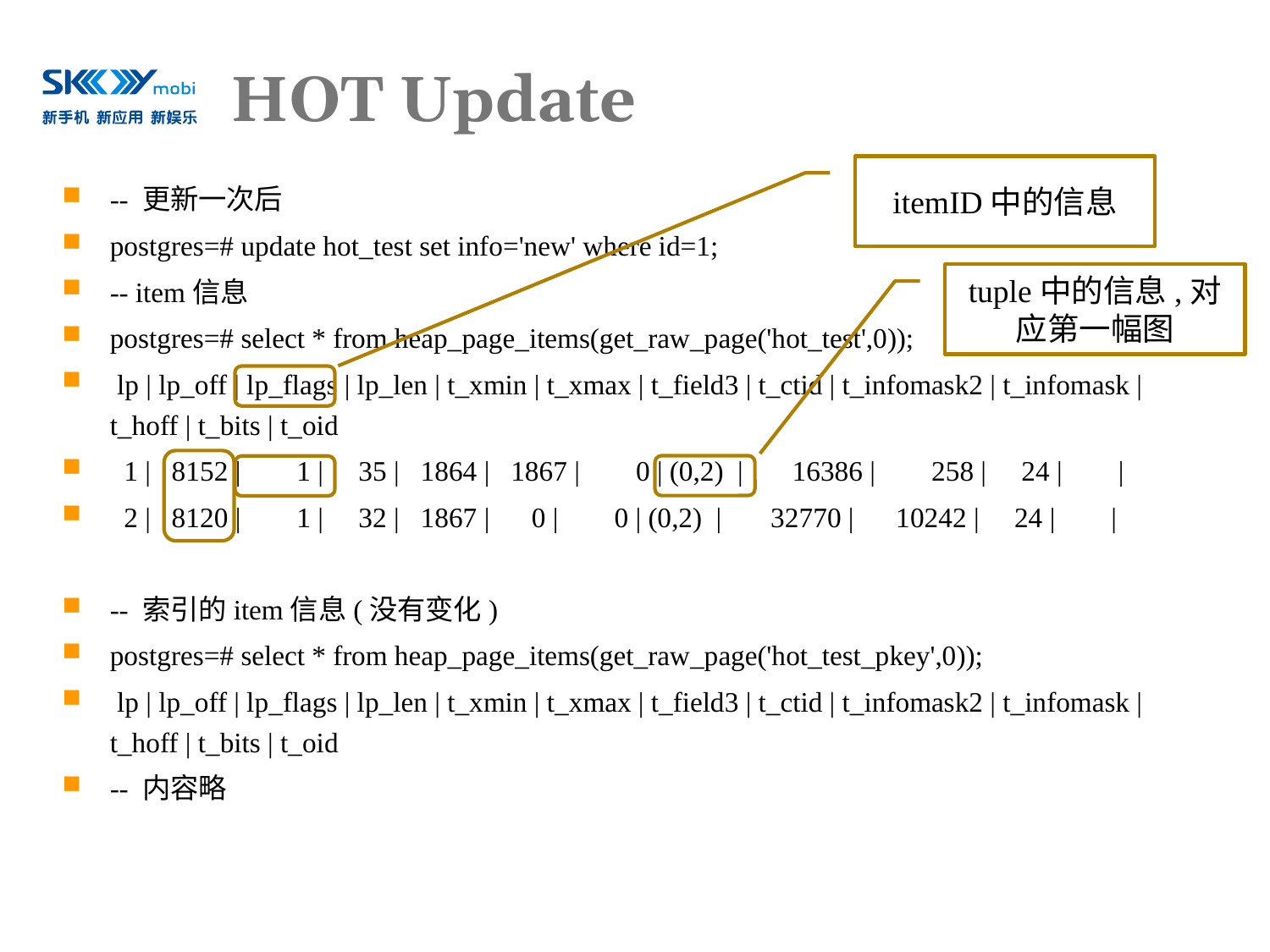

# HOT Update
itemID中的信息
-- 更新一次后
postgres=# update hot_test set info='new' where id=1;
-- item信息
postgres=# select * from heap_page_items(get_raw_page('hot_test',0));
 lp | lp_off | lp_flags | lp_len | t_xmin | t_xmax | t_field3 | t_ctid | t_infomask2 | t_infomask | t_hoff | t_bits | t_oid
  1 |   8152 |        1 |     35 |   1864 |   1867 |        0 | (0,2)  |       16386 |        258 |     24 |        |
  2 |   8120 |        1 |     32 |   1867 |      0 |        0 | (0,2)  |       32770 |      10242 |     24 |        |

-- 索引的item信息(没有变化)
postgres=# select * from heap_page_items(get_raw_page('hot_test_pkey',0));
 lp | lp_off | lp_flags | lp_len | t_xmin | t_xmax | t_field3 | t_ctid | t_infomask2 | t_infomask | t_hoff | t_bits | t_oid
-- 内容略

tuple中的信息,对应第一幅图